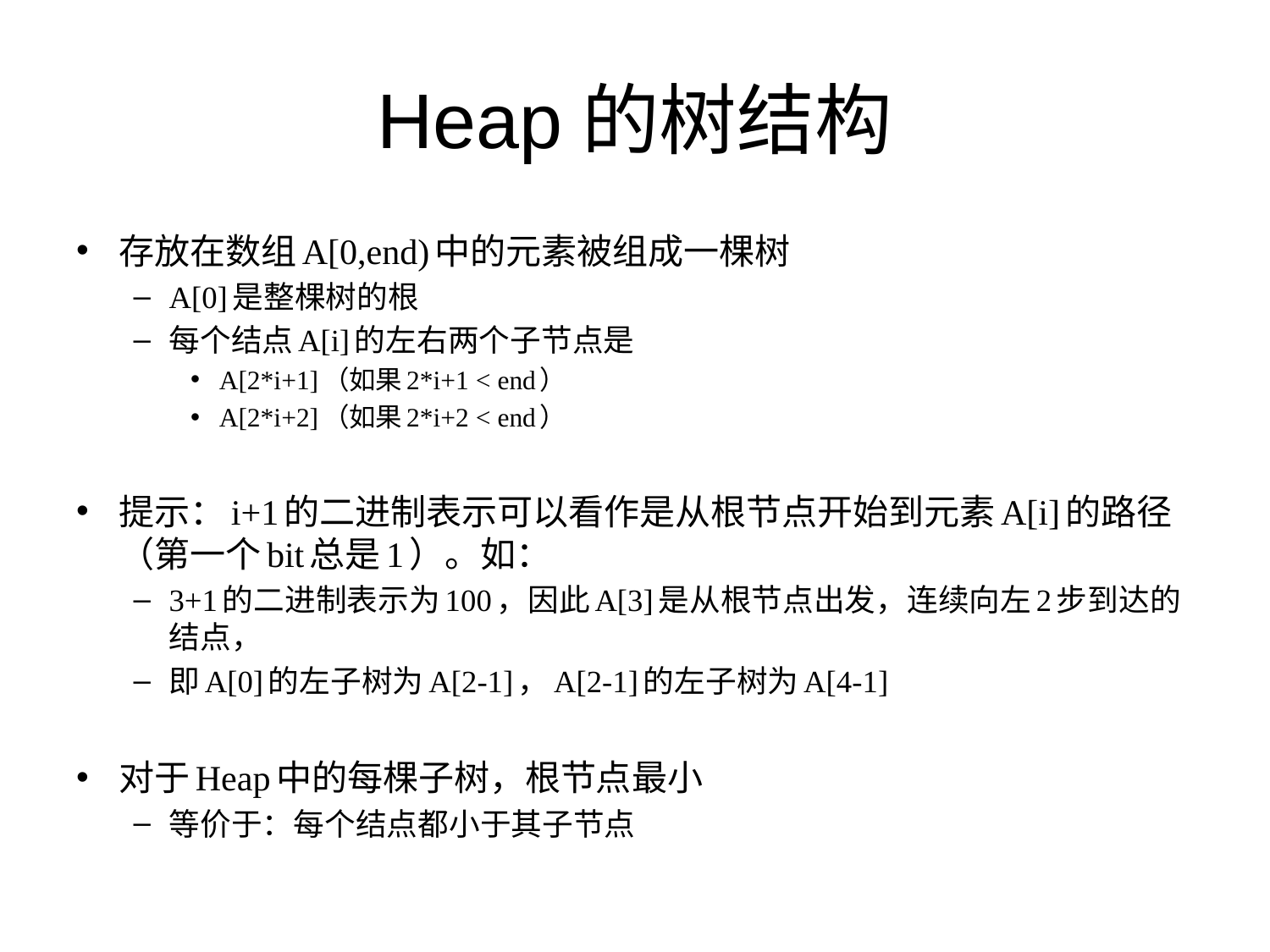

# Heap的树结构
存放在数组A[0,end)中的元素被组成一棵树
A[0]是整棵树的根
每个结点A[i]的左右两个子节点是
A[2*i+1]（如果2*i+1 < end）
A[2*i+2]（如果2*i+2 < end）

提示：i+1的二进制表示可以看作是从根节点开始到元素A[i]的路径（第一个bit总是1）。如：
3+1的二进制表示为100，因此A[3]是从根节点出发，连续向左2步到达的结点，
即A[0]的左子树为A[2-1]，A[2-1]的左子树为A[4-1]

对于Heap中的每棵子树，根节点最小
等价于：每个结点都小于其子节点